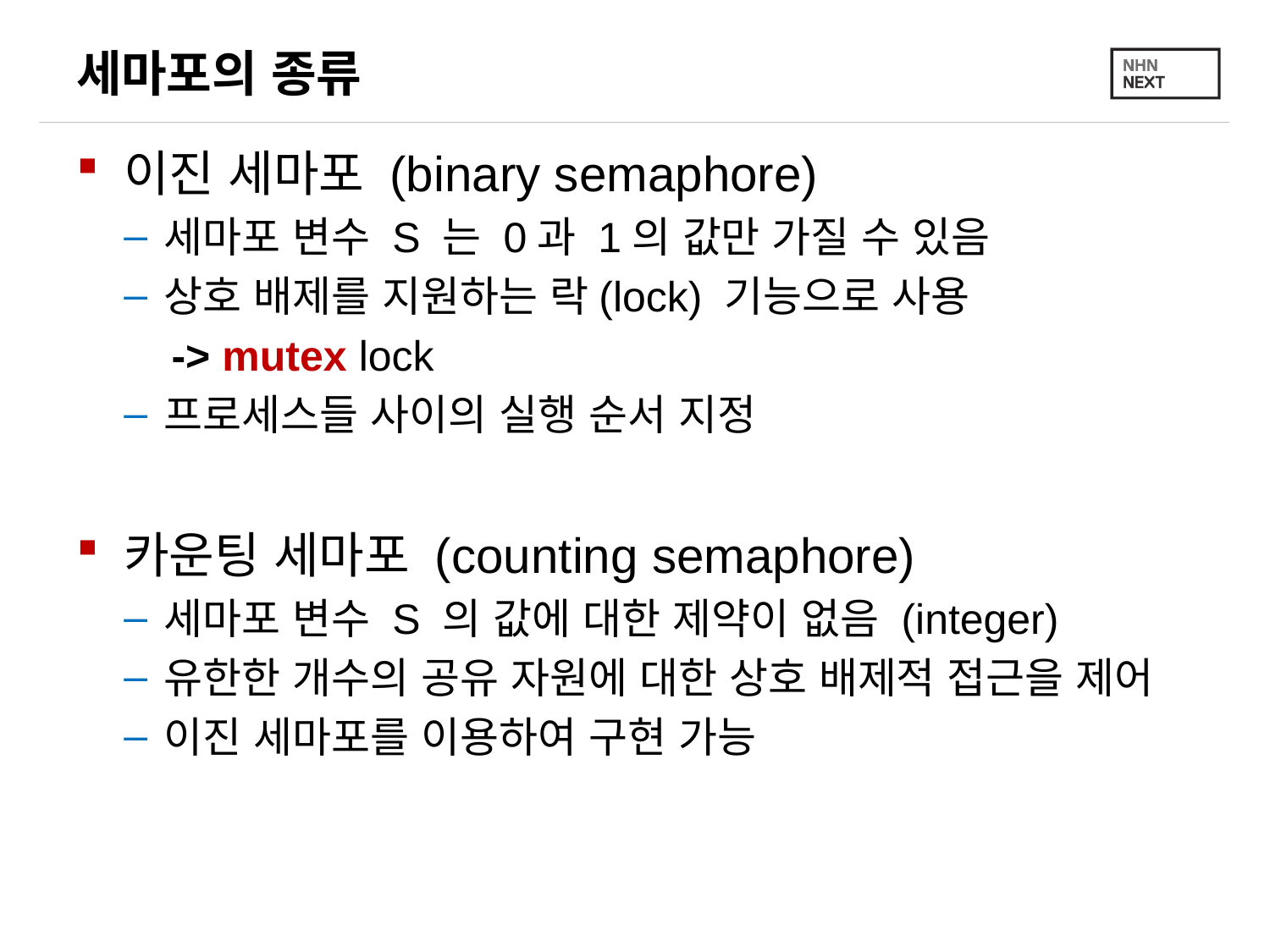

# 세마포의 종류
이진 세마포 (binary semaphore)
세마포 변수 S 는 0과 1의 값만 가질 수 있음
상호 배제를 지원하는 락(lock) 기능으로 사용
    -> mutex lock
프로세스들 사이의 실행 순서 지정

카운팅 세마포 (counting semaphore)
세마포 변수 S 의 값에 대한 제약이 없음 (integer)
유한한 개수의 공유 자원에 대한 상호 배제적 접근을 제어
이진 세마포를 이용하여 구현 가능